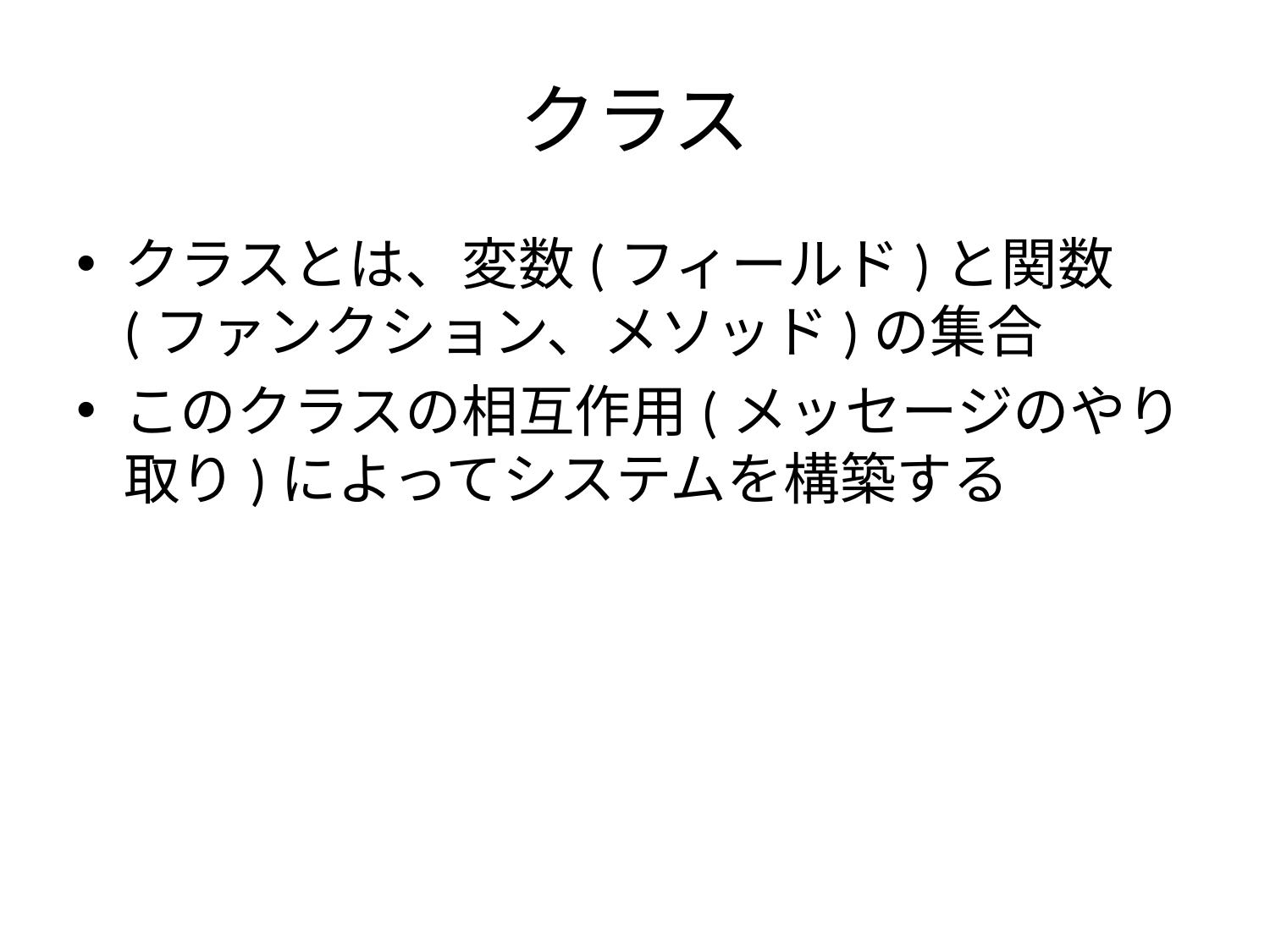

# クラス
クラスとは、変数(フィールド)と関数(ファンクション、メソッド)の集合
このクラスの相互作用(メッセージのやり取り)によってシステムを構築する